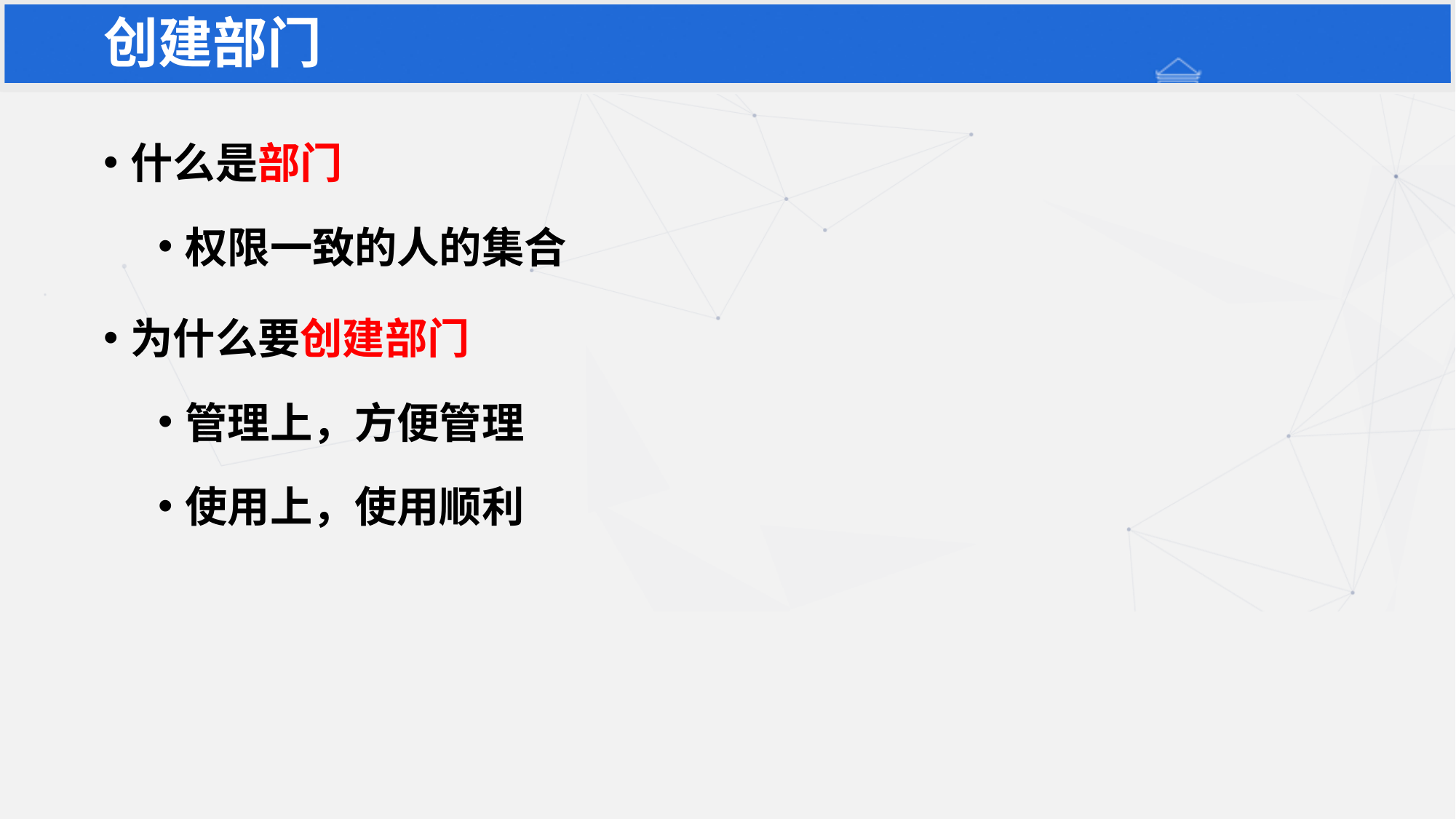

创建部门
什么是部门
权限一致的人的集合
为什么要创建部门
管理上，方便管理
使用上，使用顺利